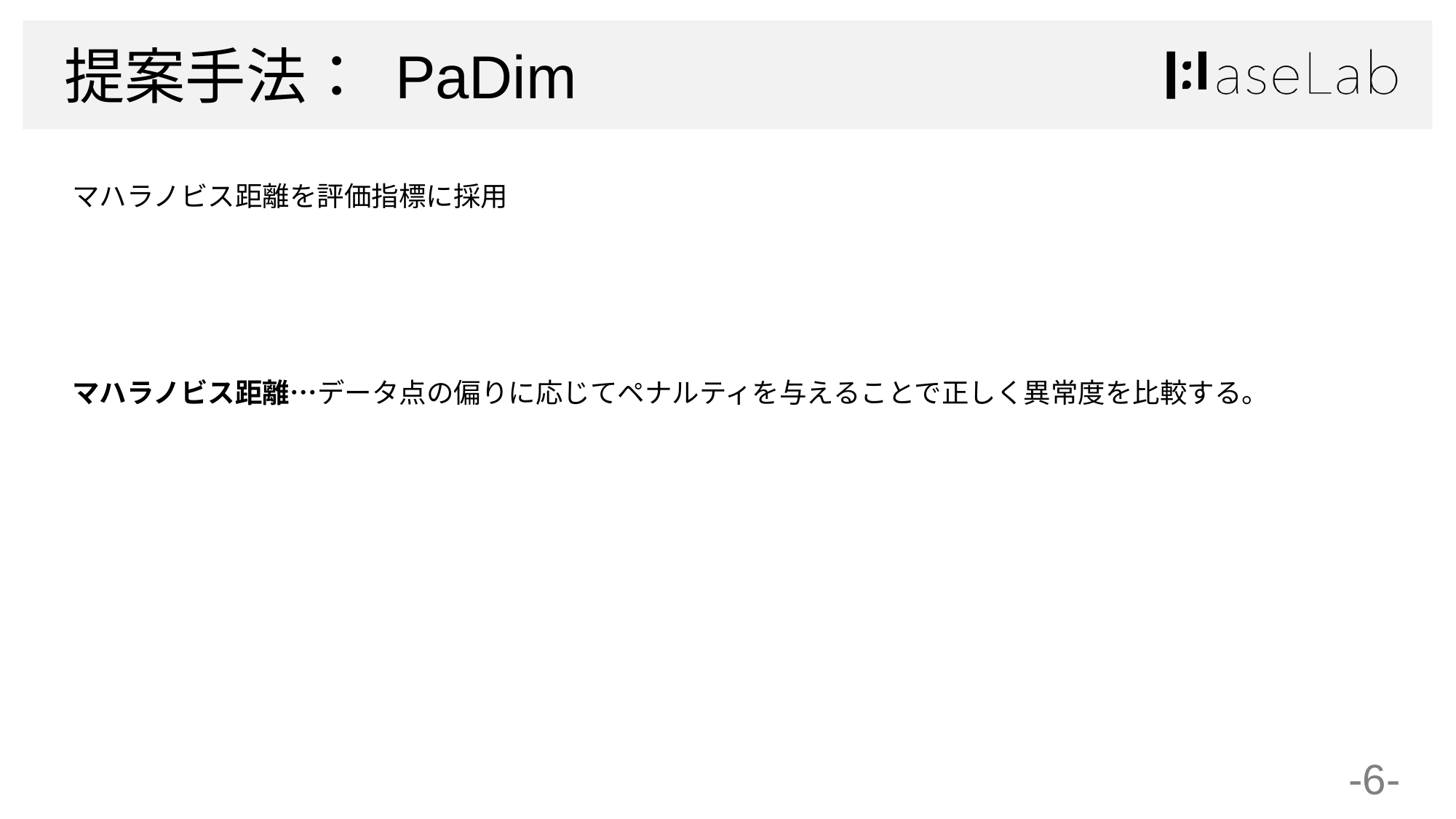

提案手法： PaDim
マハラノビス距離を評価指標に採用

マハラノビス距離…データ点の偏りに応じてペナルティを与えることで正しく異常度を比較する。

-6-